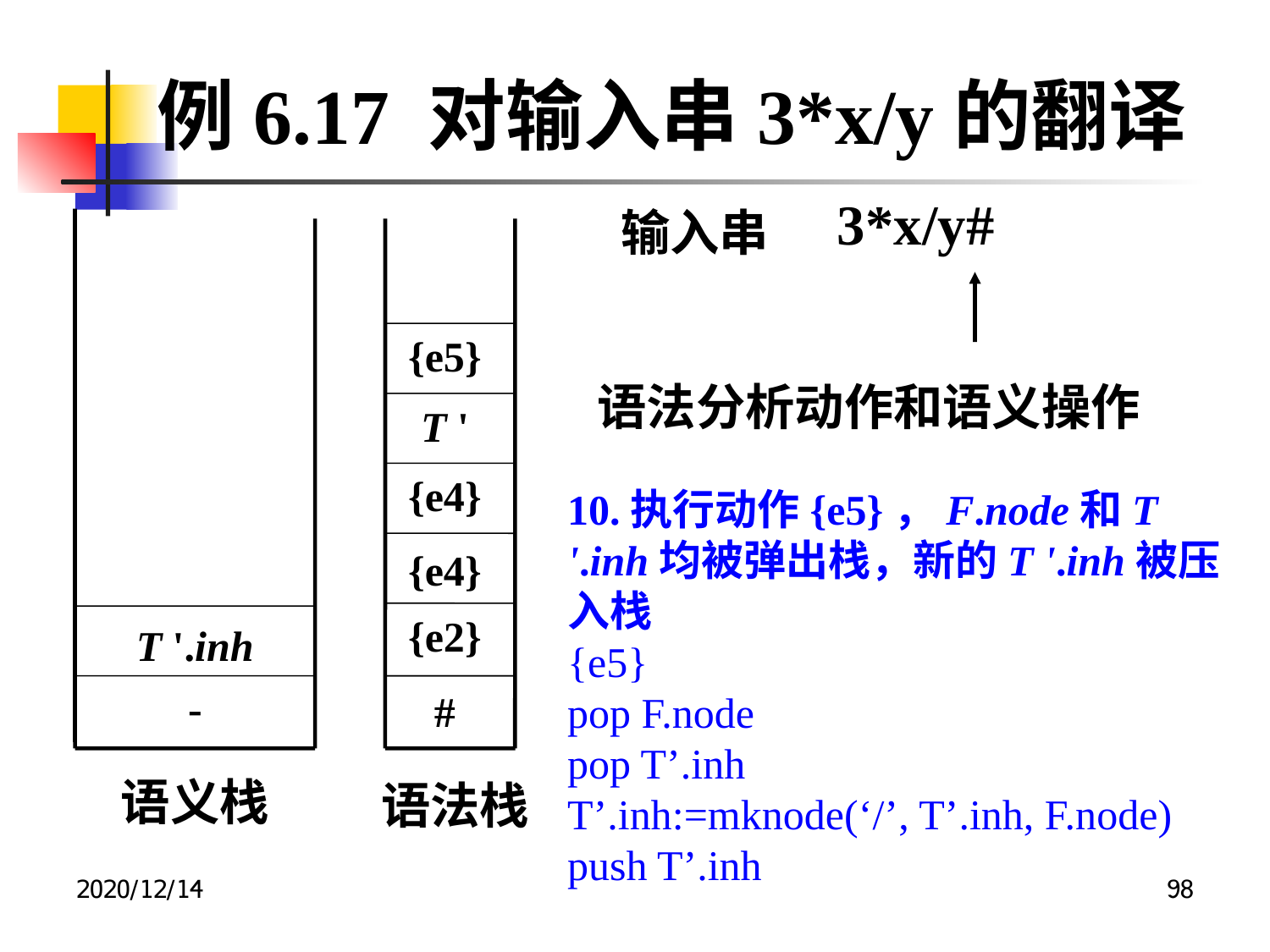

例6.17 对输入串3*x/y的翻译
3*x/y#
输入串

{e5}

语法分析动作和语义操作
T '

{e4}

10.执行动作{e5}，F.node和T '.inh均被弹出栈，新的T '.inh被压入栈
{e5}
pop F.node
pop T’.inh
T’.inh:=mknode(‘/’, T’.inh, F.node)
push T’.inh

{e4}
{e2}

T '.inh
-

#

语义栈
语法栈
2020/12/14
98